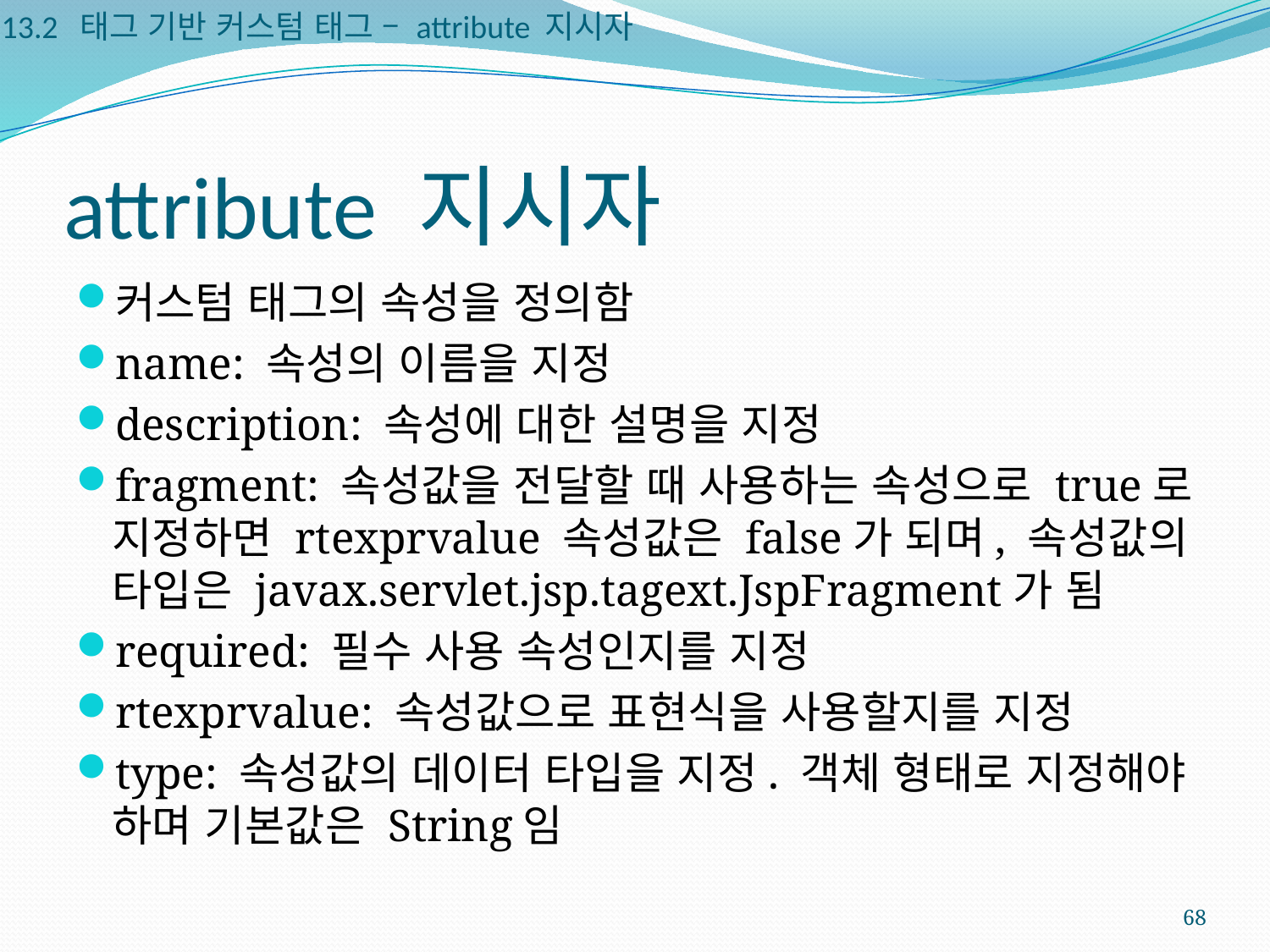

13.2  태그 기반 커스텀 태그 – attribute 지시자
# attribute 지시자
커스텀 태그의 속성을 정의함
name: 속성의 이름을 지정
description: 속성에 대한 설명을 지정
fragment: 속성값을 전달할 때 사용하는 속성으로 true로 지정하면 rtexprvalue 속성값은 false가 되며, 속성값의 타입은 javax.servlet.jsp.tagext.JspFragment가 됨
required: 필수 사용 속성인지를 지정
rtexprvalue: 속성값으로 표현식을 사용할지를 지정
type: 속성값의 데이터 타입을 지정. 객체 형태로 지정해야 하며 기본값은 String임

68